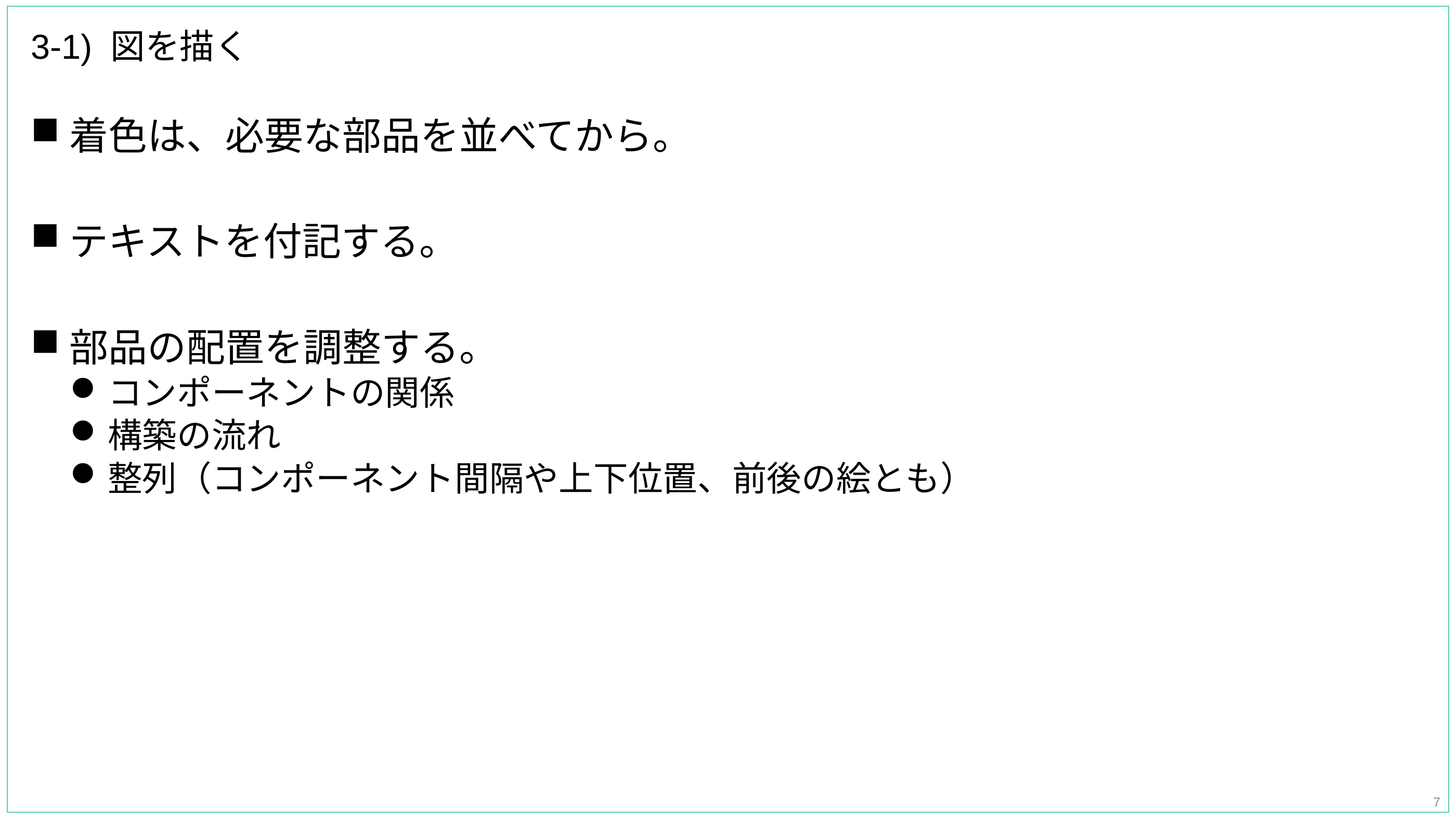

# 3-1) 図を描く
着色は、必要な部品を並べてから。

テキストを付記する。

部品の配置を調整する。
コンポーネントの関係
構築の流れ
整列（コンポーネント間隔や上下位置、前後の絵とも）

7